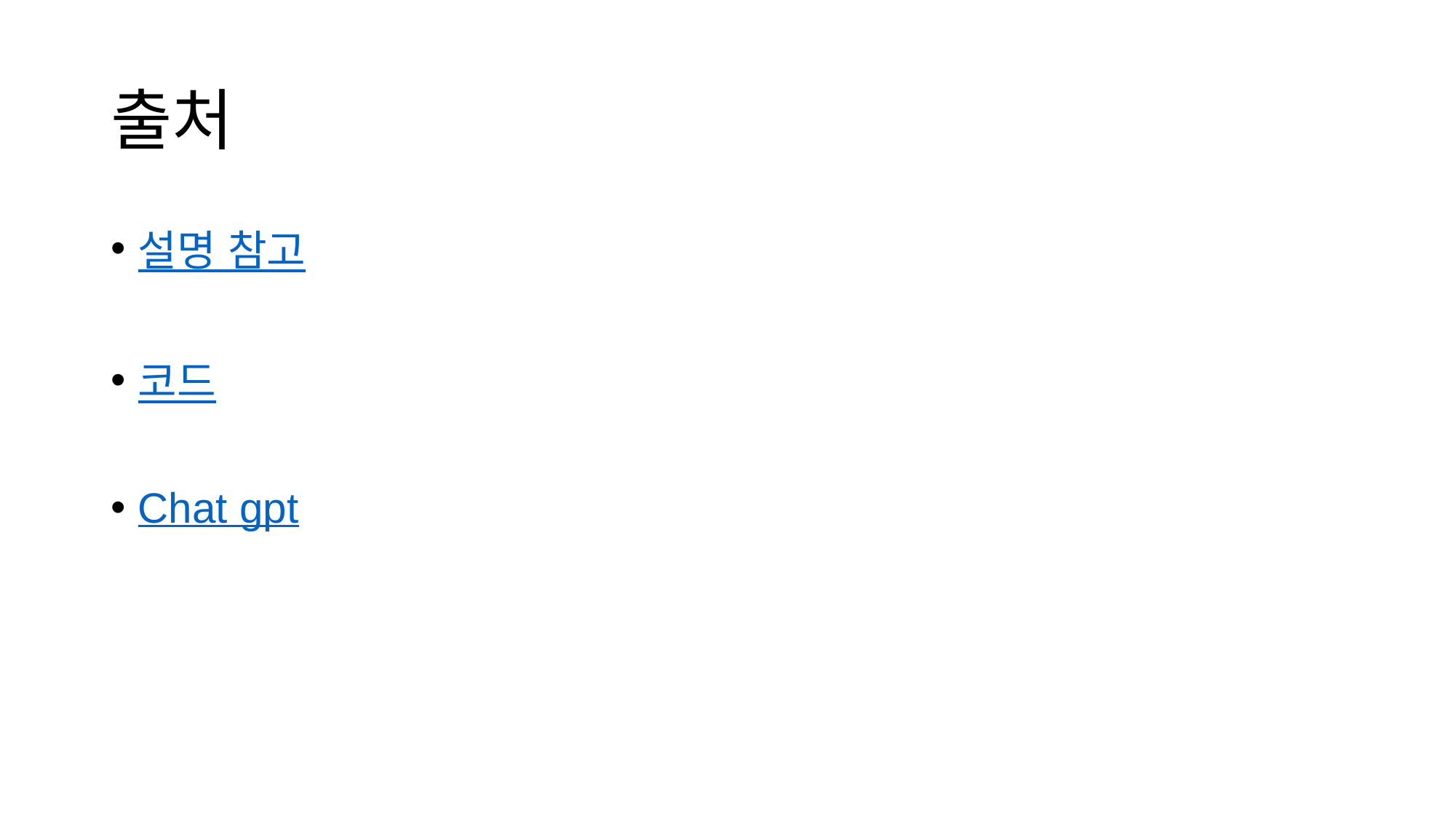

# 출처
설명 참고

코드

Chat gpt